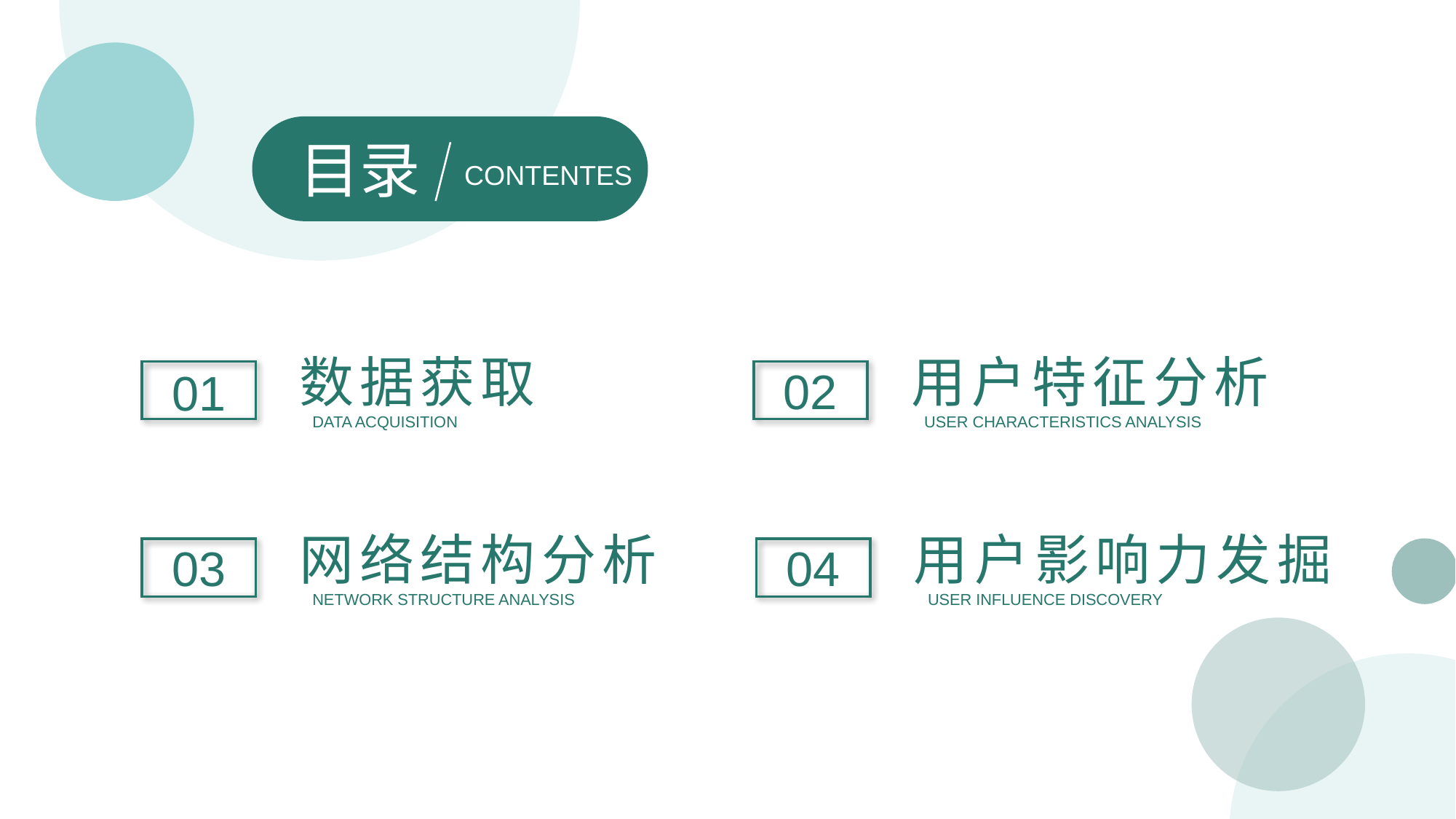

目录
CONTENTES
数据获取
DATA ACQUISITION
用户特征分析
USER CHARACTERISTICS ANALYSIS
02

01

网络结构分析
NETWORK STRUCTURE ANALYSIS
用户影响力发掘
USER INFLUENCE DISCOVERY
04

03